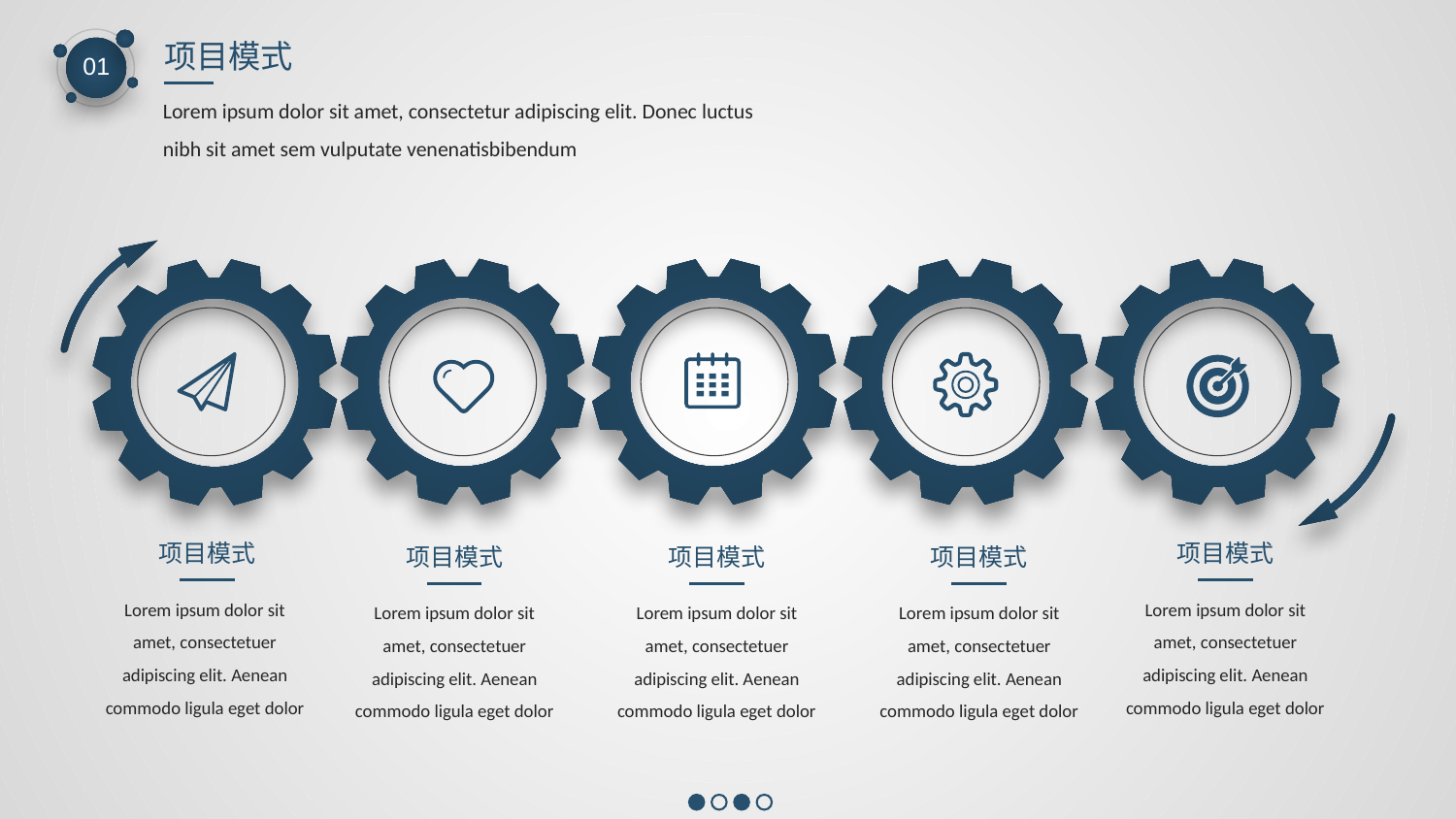

项目模式
01
Lorem ipsum dolor sit amet, consectetur adipiscing elit. Donec luctus nibh sit amet sem vulputate venenatisbibendum

项目模式
项目模式
项目模式
项目模式
项目模式
Lorem ipsum dolor sit amet, consectetuer adipiscing elit. Aenean commodo ligula eget dolor
Lorem ipsum dolor sit amet, consectetuer adipiscing elit. Aenean commodo ligula eget dolor
Lorem ipsum dolor sit amet, consectetuer adipiscing elit. Aenean commodo ligula eget dolor
Lorem ipsum dolor sit amet, consectetuer adipiscing elit. Aenean commodo ligula eget dolor
Lorem ipsum dolor sit amet, consectetuer adipiscing elit. Aenean commodo ligula eget dolor